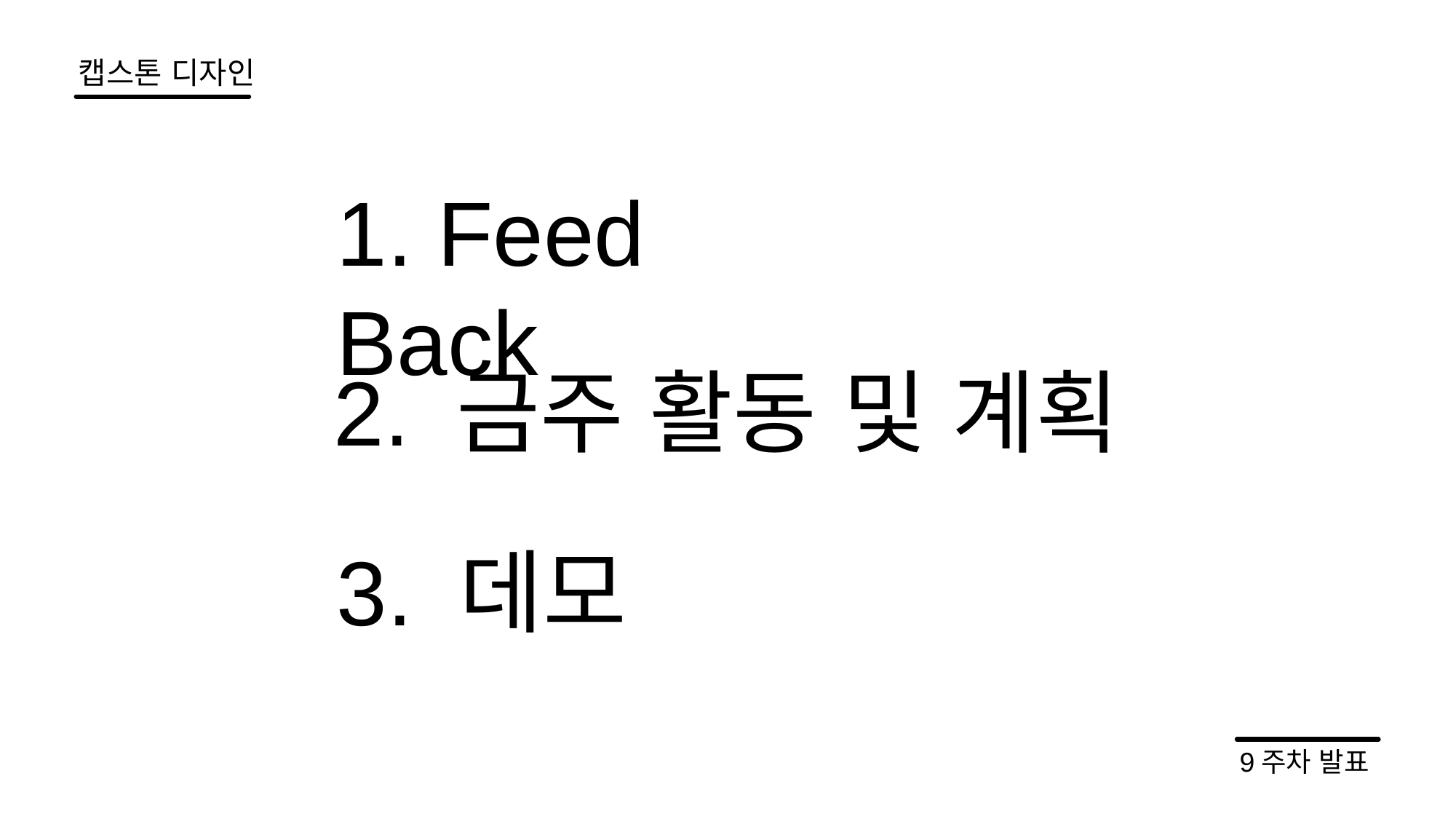

캡스톤 디자인
1. Feed Back
2. 금주 활동 및 계획
3. 데모
9주차 발표